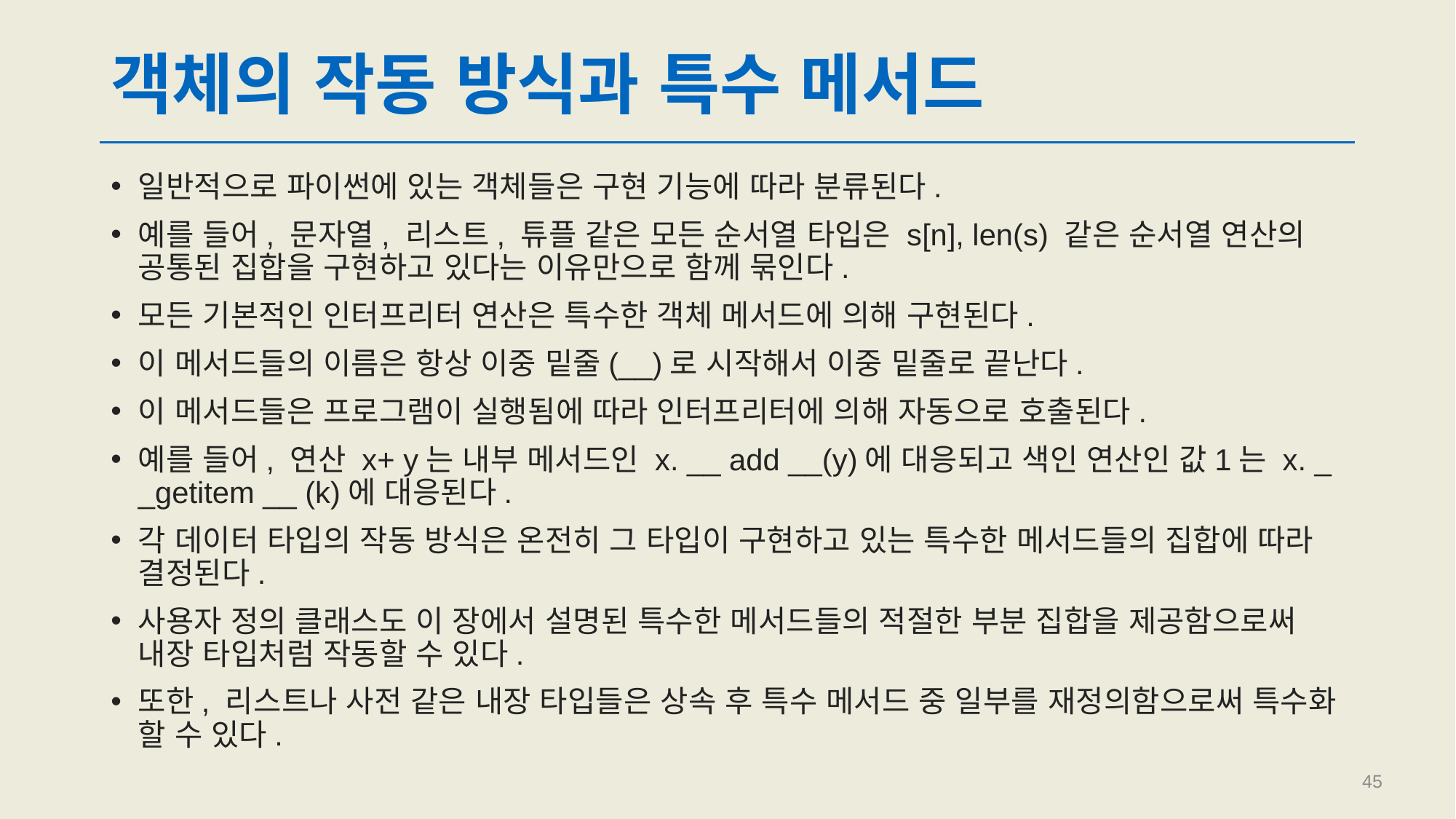

# 객체의 작동 방식과 특수 메서드
일반적으로 파이썬에 있는 객체들은 구현 기능에 따라 분류된다.
예를 들어, 문자열, 리스트, 튜플 같은 모든 순서열 타입은 s[n], len(s) 같은 순서열 연산의 공통된 집합을 구현하고 있다는 이유만으로 함께 묶인다.
모든 기본적인 인터프리터 연산은 특수한 객체 메서드에 의해 구현된다.
이 메서드들의 이름은 항상 이중 밑줄(__)로 시작해서 이중 밑줄로 끝난다.
이 메서드들은 프로그램이 실행됨에 따라 인터프리터에 의해 자동으로 호출된다.
예를 들어, 연산 x+ y는 내부 메서드인 x. __ add __(y)에 대응되고 색인 연산인 값1는 x. _ _getitem __ (k)에 대응된다.
각 데이터 타입의 작동 방식은 온전히 그 타입이 구현하고 있는 특수한 메서드들의 집합에 따라 결정된다.
사용자 정의 클래스도 이 장에서 설명된 특수한 메서드들의 적절한 부분 집합을 제공함으로써 내장 타입처럼 작동할 수 있다.
또한, 리스트나 사전 같은 내장 타입들은 상속 후 특수 메서드 중 일부를 재정의함으로써 특수화 할 수 있다.
45